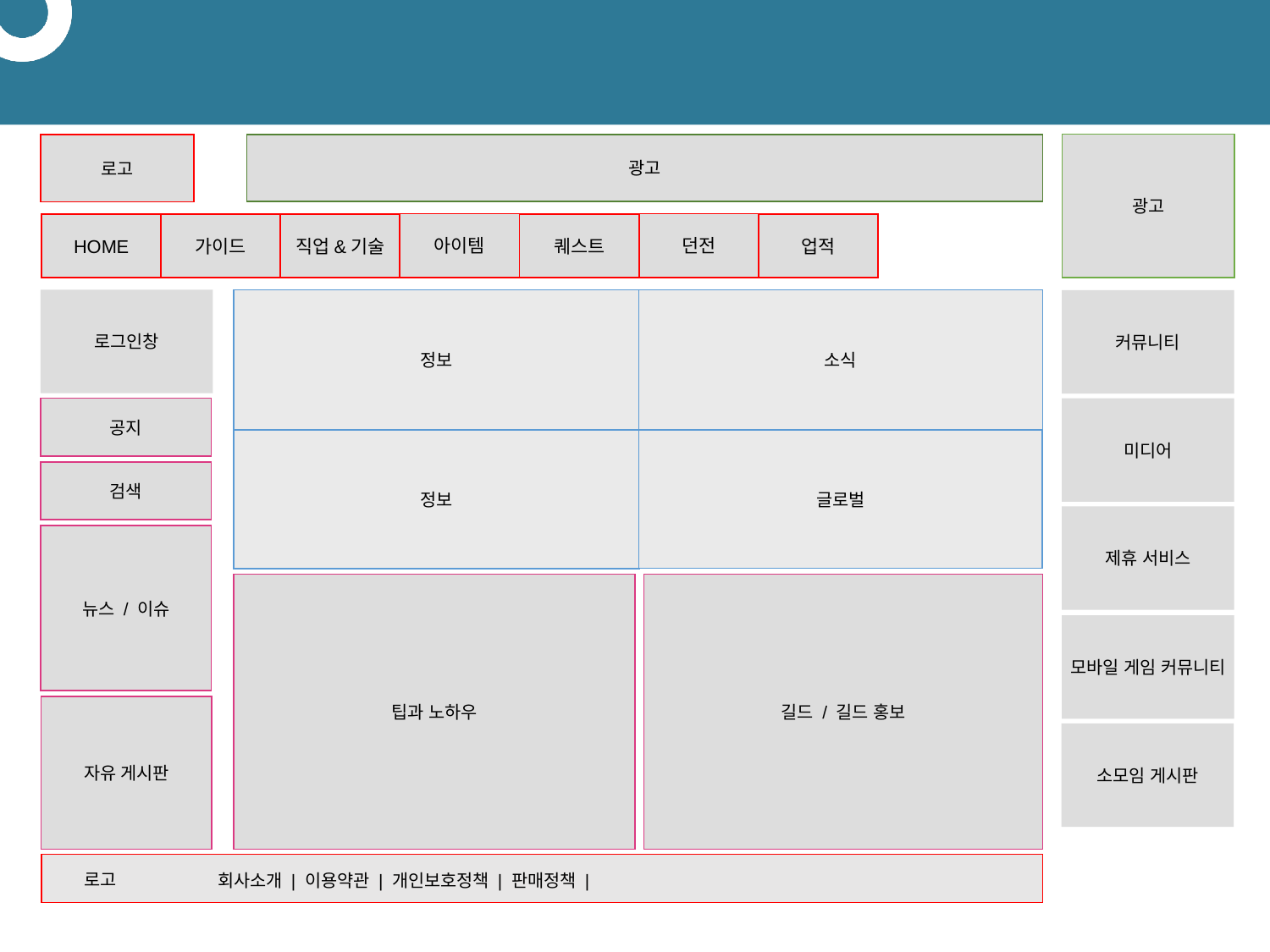

# 04  웹사이트  디자인 (서브화면1)
광고
광고
로고
아이템
던전
HOME
가이드
직업&기술
퀘스트
업적
로그인창
정보
소식
커뮤니티
공지
미디어
글로벌
정보
검색
제휴 서비스
뉴스 / 이슈
팁과 노하우
길드 / 길드 홍보
모바일 게임 커뮤니티
자유 게시판
소모임 게시판

로고
회사소개 | 이용약관 | 개인보호정책 | 판매정책 |